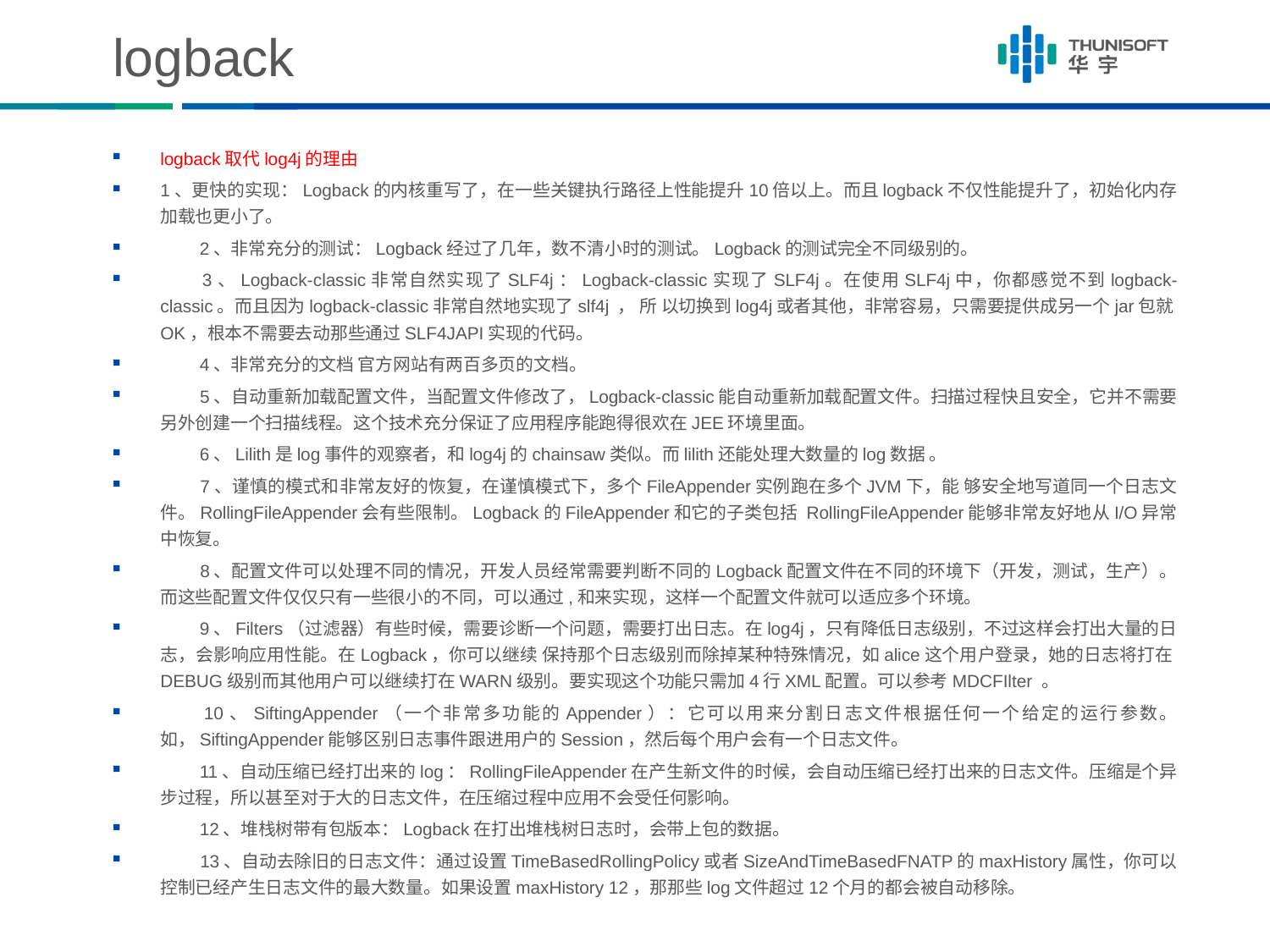

# logback
logback取代log4j的理由
1、更快的实现：Logback的内核重写了，在一些关键执行路径上性能提升10倍以上。而且logback不仅性能提升了，初始化内存加载也更小了。
　　2、非常充分的测试：Logback经过了几年，数不清小时的测试。Logback的测试完全不同级别的。
　　3、Logback-classic非常自然实现了SLF4j：Logback-classic实现了SLF4j。在使用SLF4j中，你都感觉不到logback-classic。而且因为logback-classic非常自然地实现了slf4j ， 所 以切换到log4j或者其他，非常容易，只需要提供成另一个jar包就OK，根本不需要去动那些通过SLF4JAPI实现的代码。
　　4、非常充分的文档 官方网站有两百多页的文档。
　　5、自动重新加载配置文件，当配置文件修改了，Logback-classic能自动重新加载配置文件。扫描过程快且安全，它并不需要另外创建一个扫描线程。这个技术充分保证了应用程序能跑得很欢在JEE环境里面。
　　6、Lilith是log事件的观察者，和log4j的chainsaw类似。而lilith还能处理大数量的log数据 。
　　7、谨慎的模式和非常友好的恢复，在谨慎模式下，多个FileAppender实例跑在多个JVM下，能 够安全地写道同一个日志文件。RollingFileAppender会有些限制。Logback的FileAppender和它的子类包括 RollingFileAppender能够非常友好地从I/O异常中恢复。
　　8、配置文件可以处理不同的情况，开发人员经常需要判断不同的Logback配置文件在不同的环境下（开发，测试，生产）。而这些配置文件仅仅只有一些很小的不同，可以通过,和来实现，这样一个配置文件就可以适应多个环境。
　　9、Filters（过滤器）有些时候，需要诊断一个问题，需要打出日志。在log4j，只有降低日志级别，不过这样会打出大量的日志，会影响应用性能。在Logback，你可以继续 保持那个日志级别而除掉某种特殊情况，如alice这个用户登录，她的日志将打在DEBUG级别而其他用户可以继续打在WARN级别。要实现这个功能只需加4行XML配置。可以参考MDCFIlter 。
　　10、SiftingAppender（一个非常多功能的Appender）：它可以用来分割日志文件根据任何一个给定的运行参数。如，SiftingAppender能够区别日志事件跟进用户的Session，然后每个用户会有一个日志文件。
　　11、自动压缩已经打出来的log：RollingFileAppender在产生新文件的时候，会自动压缩已经打出来的日志文件。压缩是个异步过程，所以甚至对于大的日志文件，在压缩过程中应用不会受任何影响。
　　12、堆栈树带有包版本：Logback在打出堆栈树日志时，会带上包的数据。
　　13、自动去除旧的日志文件：通过设置TimeBasedRollingPolicy或者SizeAndTimeBasedFNATP的maxHistory属性，你可以控制已经产生日志文件的最大数量。如果设置maxHistory 12，那那些log文件超过12个月的都会被自动移除。

34